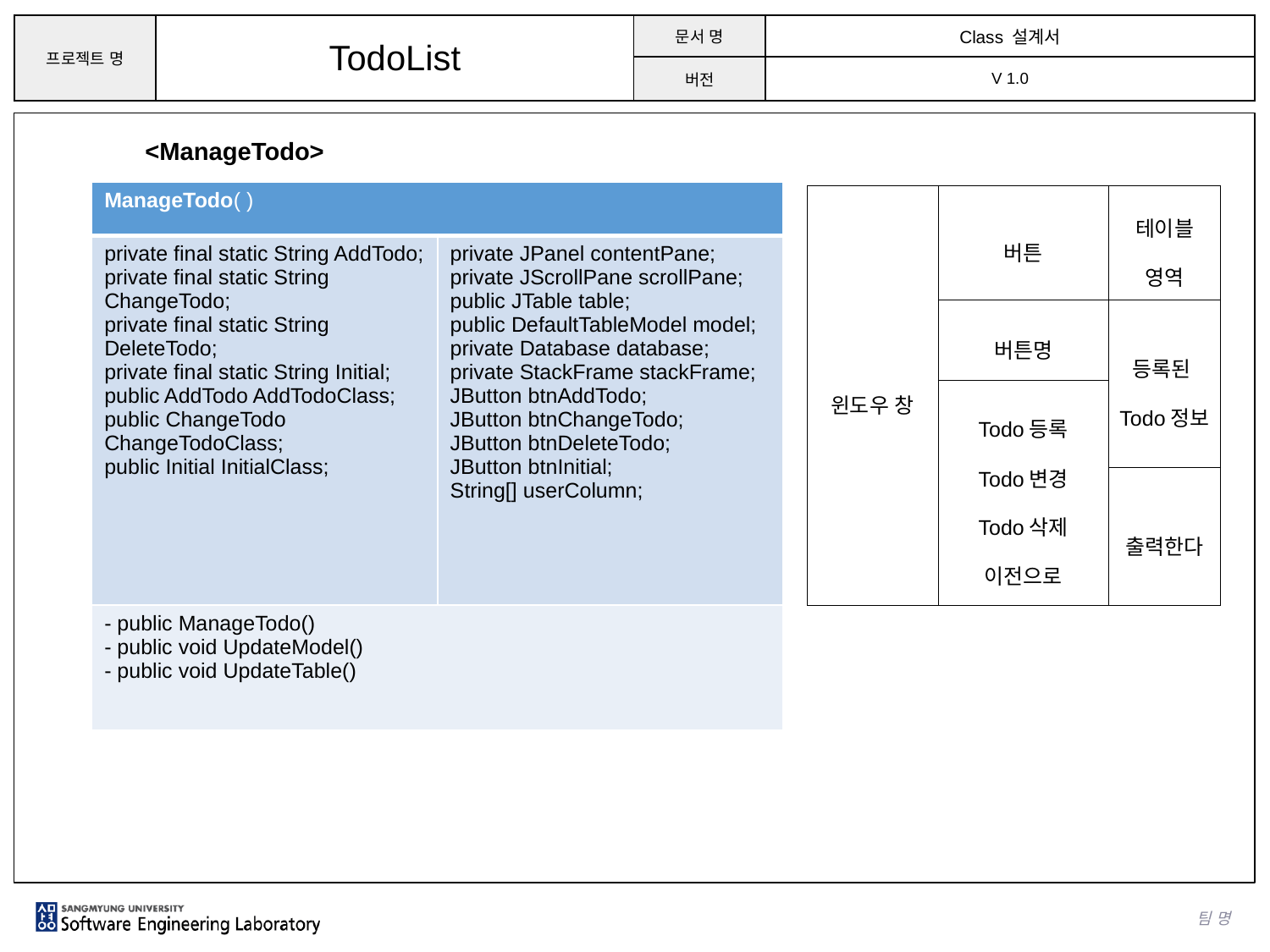

<ManageTodo>
| ManageTodo( ) |  |
| --- | --- |
| private final static String AddTodo; private final static String ChangeTodo; private final static String DeleteTodo; private final static String Initial; public AddTodo AddTodoClass; public ChangeTodo ChangeTodoClass; public Initial InitialClass; | private JPanel contentPane; private JScrollPane scrollPane; public JTable table; public DefaultTableModel model; private Database database; private StackFrame stackFrame; JButton btnAddTodo; JButton btnChangeTodo; JButton btnDeleteTodo; JButton btnInitial; String[] userColumn; |
| - public ManageTodo() - public void UpdateModel() - public void UpdateTable() |  |
| 윈도우 창 | 버튼 | 테이블 영역 |
| --- | --- | --- |
|  | 버튼명 | 등록된 Todo정보 |
|  | Todo등록 Todo변경 Todo삭제 이전으로 |  |
|  |  | 출력한다 |
팀 명